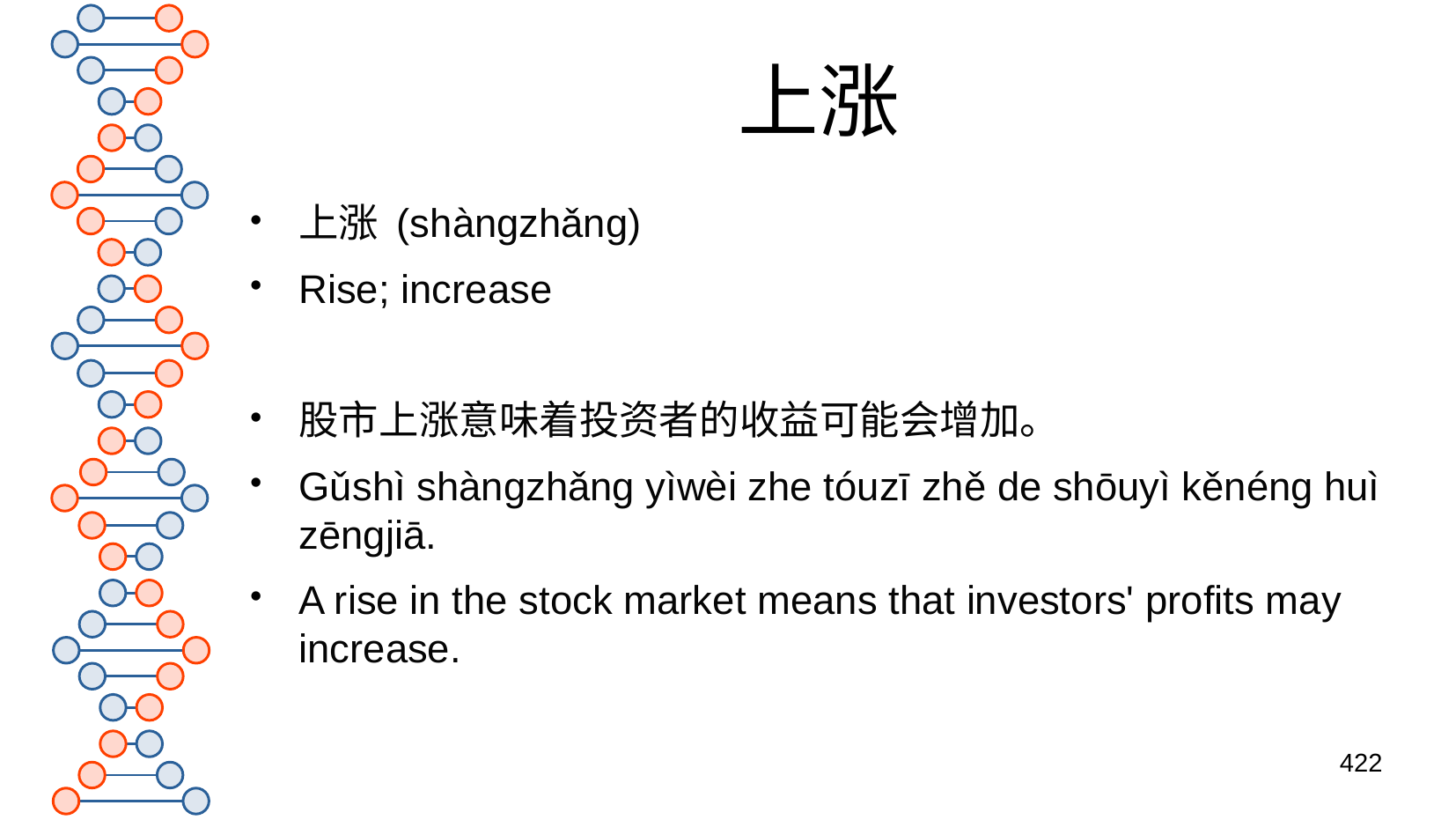

# 上涨
上涨 (shàngzhǎng)
Rise; increase

股市上涨意味着投资者的收益可能会增加。
Gǔshì shàngzhǎng yìwèi zhe tóuzī zhě de shōuyì kěnéng huì zēngjiā.
A rise in the stock market means that investors' profits may increase.

422